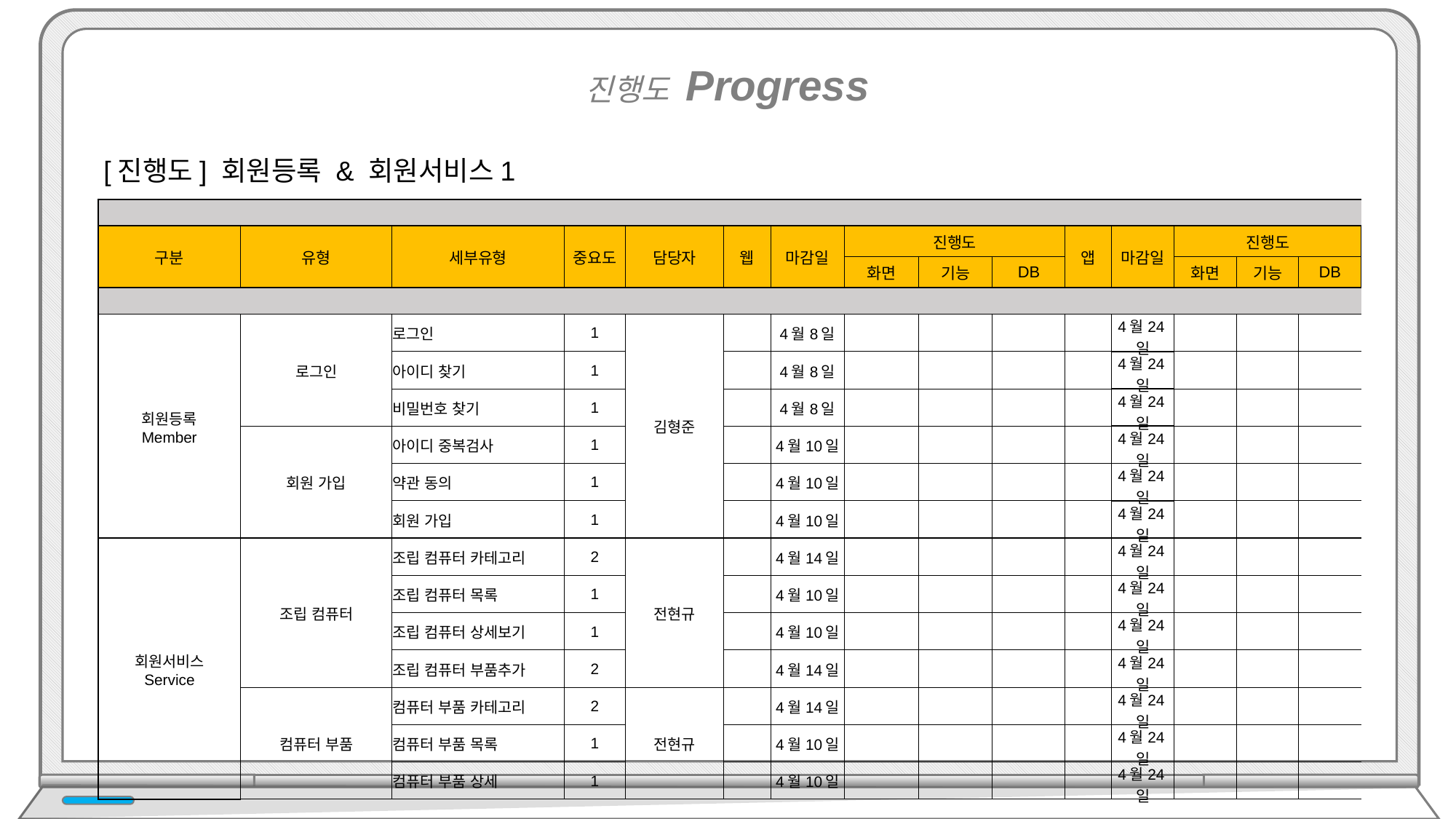

진행도 Progress
[진행도] 회원등록 & 회원서비스1
|  |  |  |  |  |  |  |  |  |  |  |  |  |  |  |
| --- | --- | --- | --- | --- | --- | --- | --- | --- | --- | --- | --- | --- | --- | --- |
| 구분 | 유형 | 세부유형 | 중요도 | 담당자 | 웹 | 마감일 | 진행도 |  |  | 앱 | 마감일 | 진행도 |  |  |
|  |  |  |  |  |  |  | 화면 | 기능 | DB |  |  | 화면 | 기능 | DB |
|  |  |  |  |  |  |  |  |  |  |  |  |  |  |  |
| 회원등록 Member | 로그인 | 로그인 | 1 | 김형준 |  | 4월8일 |  |  |  |  | 4월24일 |  |  |  |
|  |  | 아이디 찾기 | 1 |  |  | 4월8일 |  |  |  |  | 4월24일 |  |  |  |
|  |  | 비밀번호 찾기 | 1 |  |  | 4월8일 |  |  |  |  | 4월24일 |  |  |  |
|  | 회원 가입 | 아이디 중복검사 | 1 |  |  | 4월10일 |  |  |  |  | 4월24일 |  |  |  |
|  |  | 약관 동의 | 1 |  |  | 4월10일 |  |  |  |  | 4월24일 |  |  |  |
|  |  | 회원 가입 | 1 |  |  | 4월10일 |  |  |  |  | 4월24일 |  |  |  |
| 회원서비스 Service | 조립 컴퓨터 | 조립 컴퓨터 카테고리 | 2 | 전현규 |  | 4월14일 |  |  |  |  | 4월24일 |  |  |  |
|  |  | 조립 컴퓨터 목록 | 1 |  |  | 4월10일 |  |  |  |  | 4월24일 |  |  |  |
|  |  | 조립 컴퓨터 상세보기 | 1 |  |  | 4월10일 |  |  |  |  | 4월24일 |  |  |  |
|  |  | 조립 컴퓨터 부품추가 | 2 |  |  | 4월14일 |  |  |  |  | 4월24일 |  |  |  |
|  | 컴퓨터 부품 | 컴퓨터 부품 카테고리 | 2 | 전현규 |  | 4월14일 |  |  |  |  | 4월24일 |  |  |  |
|  |  | 컴퓨터 부품 목록 | 1 |  |  | 4월10일 |  |  |  |  | 4월24일 |  |  |  |
|  |  | 컴퓨터 부품 상세 | 1 |  |  | 4월10일 |  |  |  |  | 4월24일 |  |  |  |